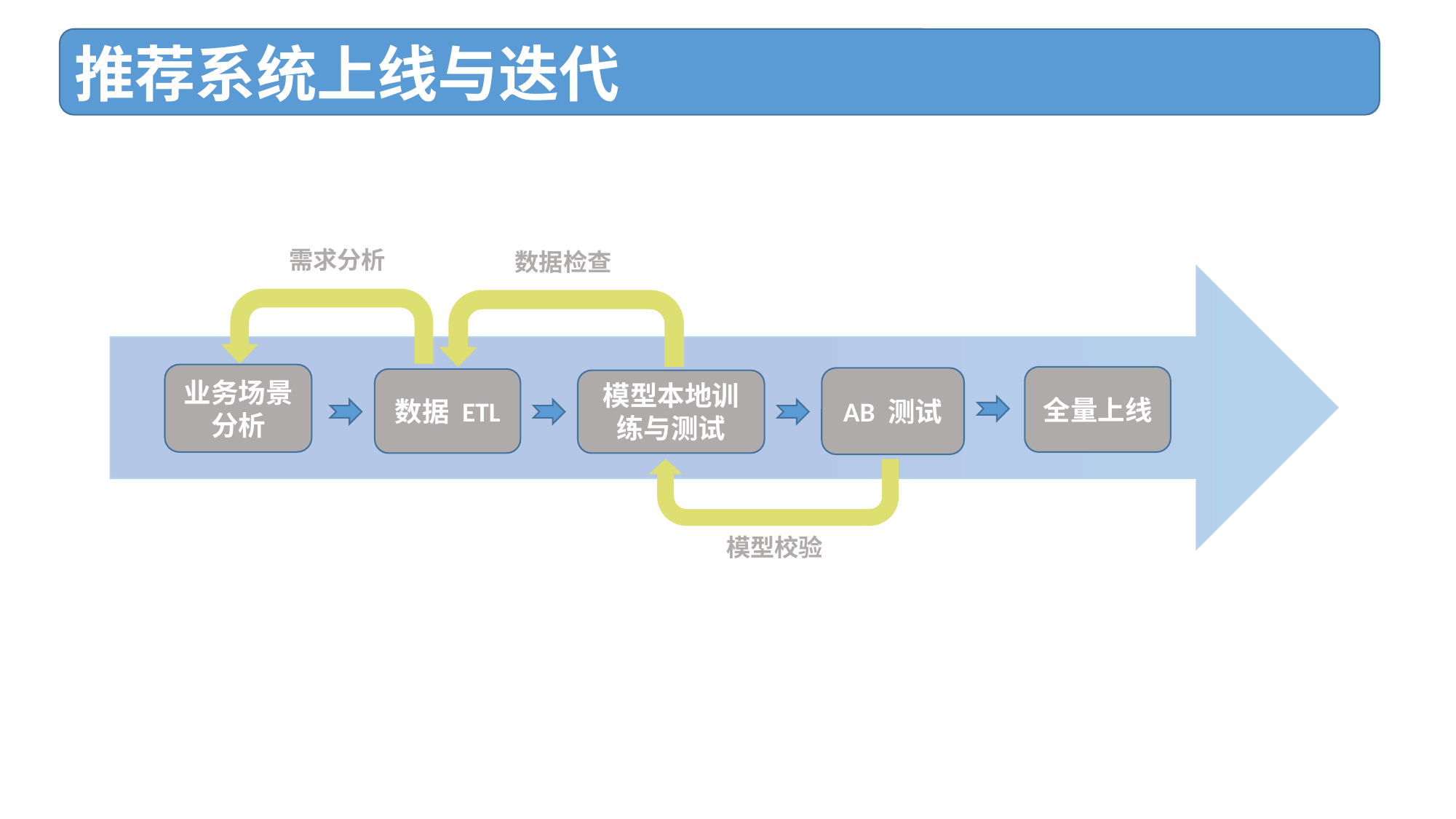

推荐系统上线与迭代
需求分析
数据检查

业务场景分析
全量上线
AB 测试
数据 ETL
模型本地训练与测试

模型校验